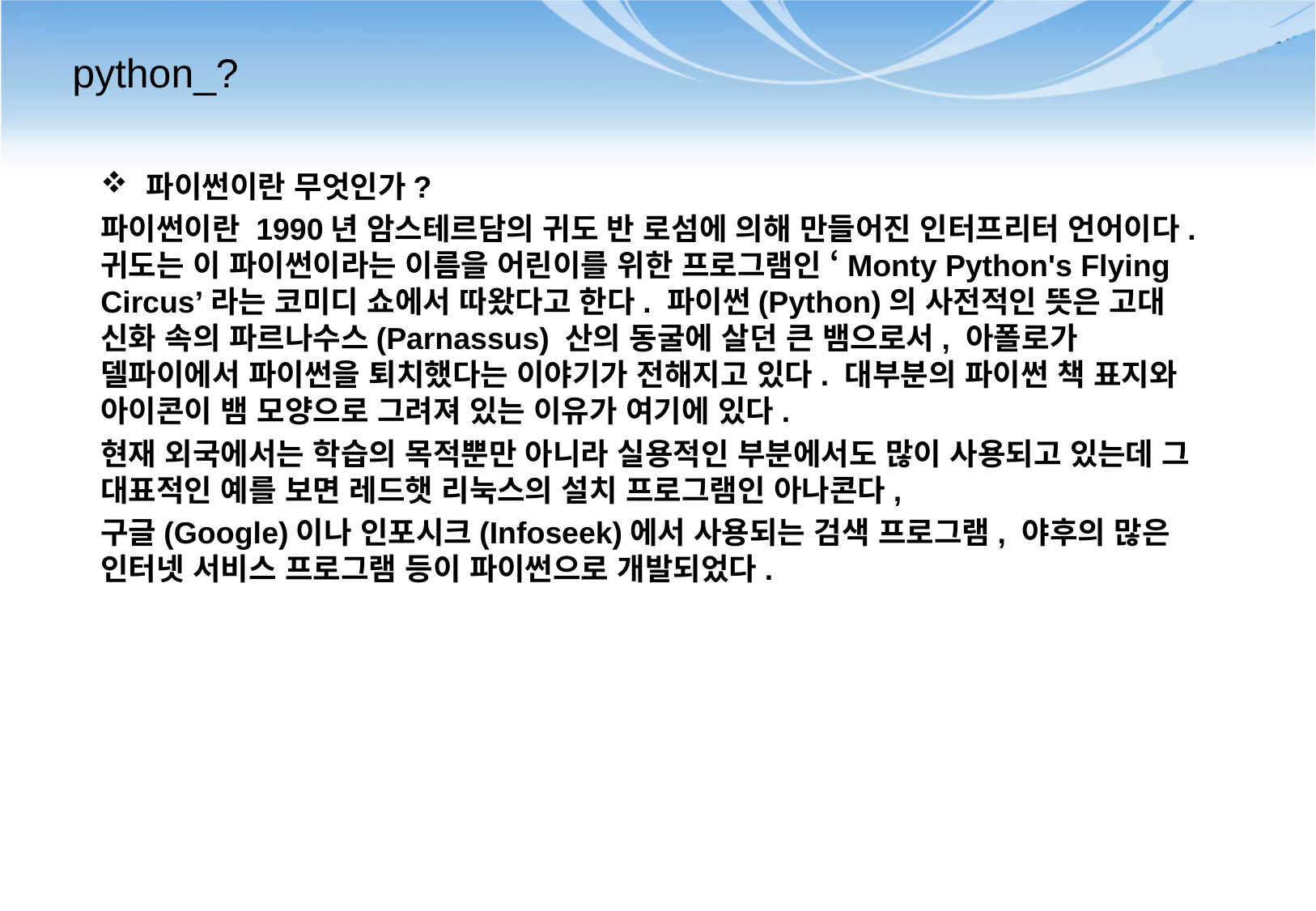

# python_?
파이썬이란 무엇인가?
파이썬이란 1990년 암스테르담의 귀도 반 로섬에 의해 만들어진 인터프리터 언어이다. 귀도는 이 파이썬이라는 이름을 어린이를 위한 프로그램인 ‘Monty Python's Flying Circus’라는 코미디 쇼에서 따왔다고 한다. 파이썬(Python)의 사전적인 뜻은 고대 신화 속의 파르나수스(Parnassus) 산의 동굴에 살던 큰 뱀으로서, 아폴로가 델파이에서 파이썬을 퇴치했다는 이야기가 전해지고 있다. 대부분의 파이썬 책 표지와 아이콘이 뱀 모양으로 그려져 있는 이유가 여기에 있다.
현재 외국에서는 학습의 목적뿐만 아니라 실용적인 부분에서도 많이 사용되고 있는데 그 대표적인 예를 보면 레드햇 리눅스의 설치 프로그램인 아나콘다,
구글(Google)이나 인포시크(Infoseek)에서 사용되는 검색 프로그램, 야후의 많은 인터넷 서비스 프로그램 등이 파이썬으로 개발되었다.